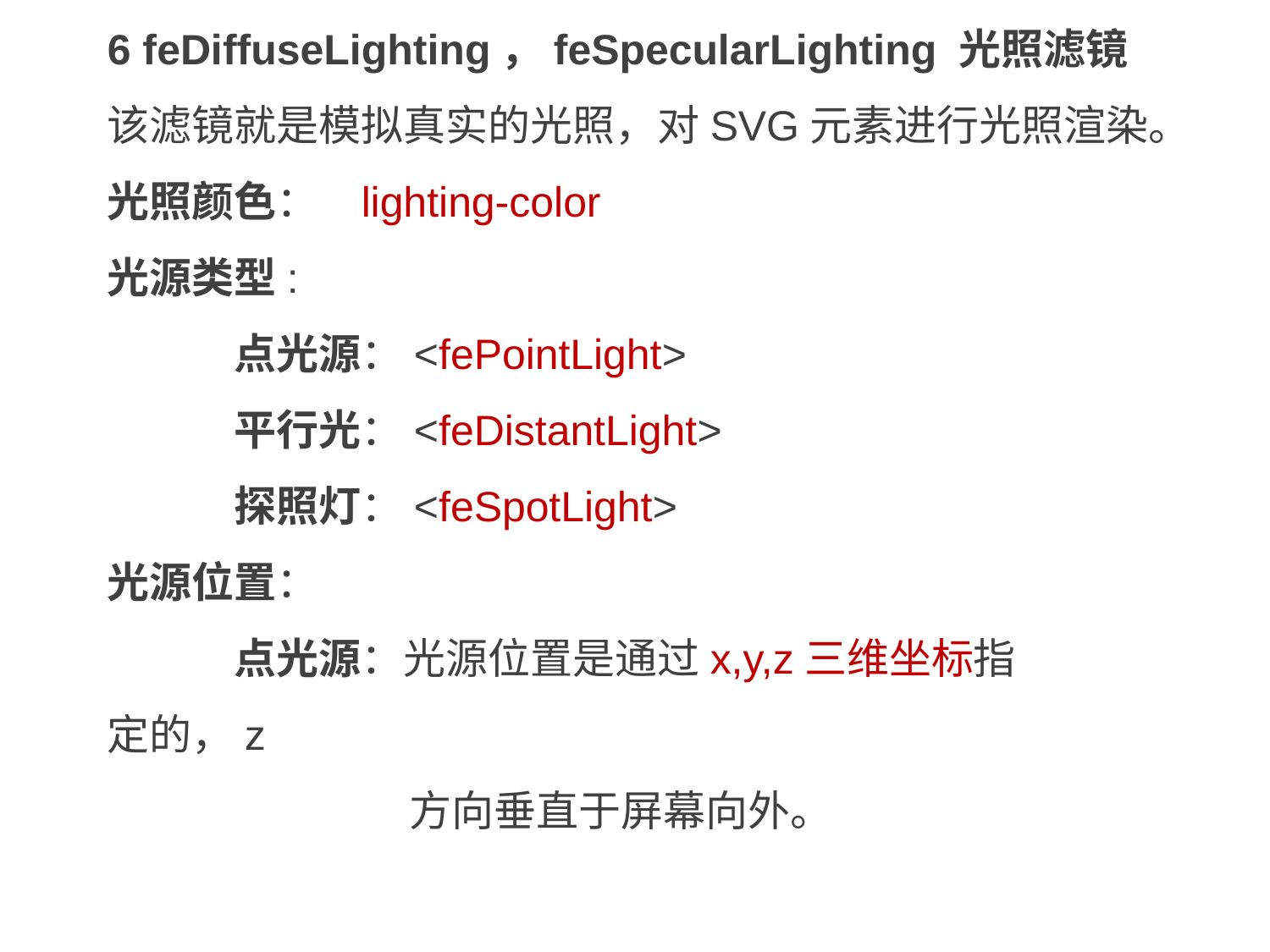

6 feDiffuseLighting，feSpecularLighting 光照滤镜
该滤镜就是模拟真实的光照，对SVG元素进行光照渲染。
光照颜色：	lighting-color
光源类型:
	点光源：<fePointLight>
	平行光：<feDistantLight>
	探照灯：<feSpotLight>
光源位置：
	点光源：光源位置是通过x,y,z三维坐标指	定的，z
		    方向垂直于屏幕向外。